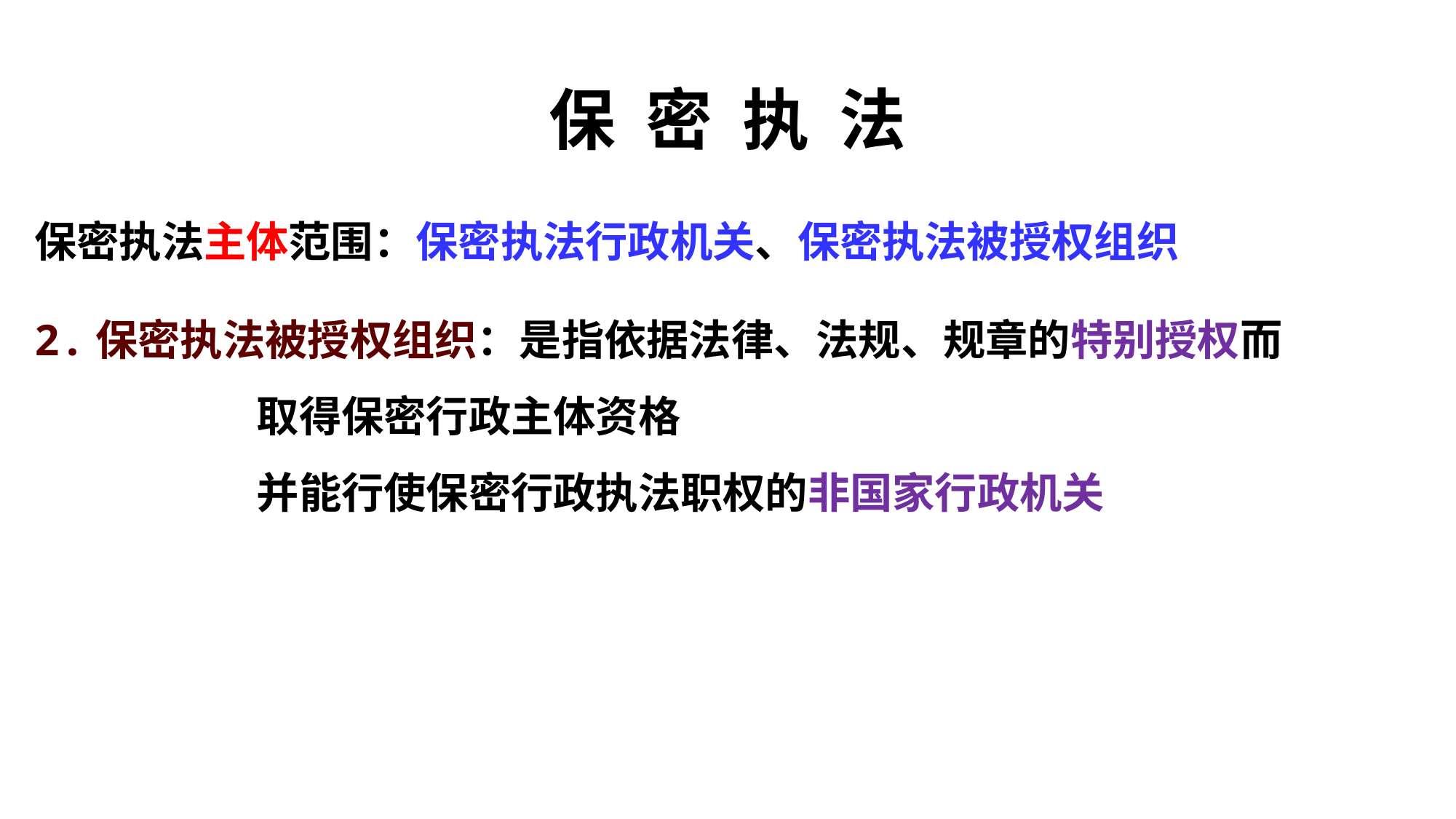

# 保  密  执  法
保密执法主体范围：保密执法行政机关、保密执法被授权组织

2.保密执法被授权组织：是指依据法律、法规、规章的特别授权而
                      取得保密行政主体资格
                      并能行使保密行政执法职权的非国家行政机关